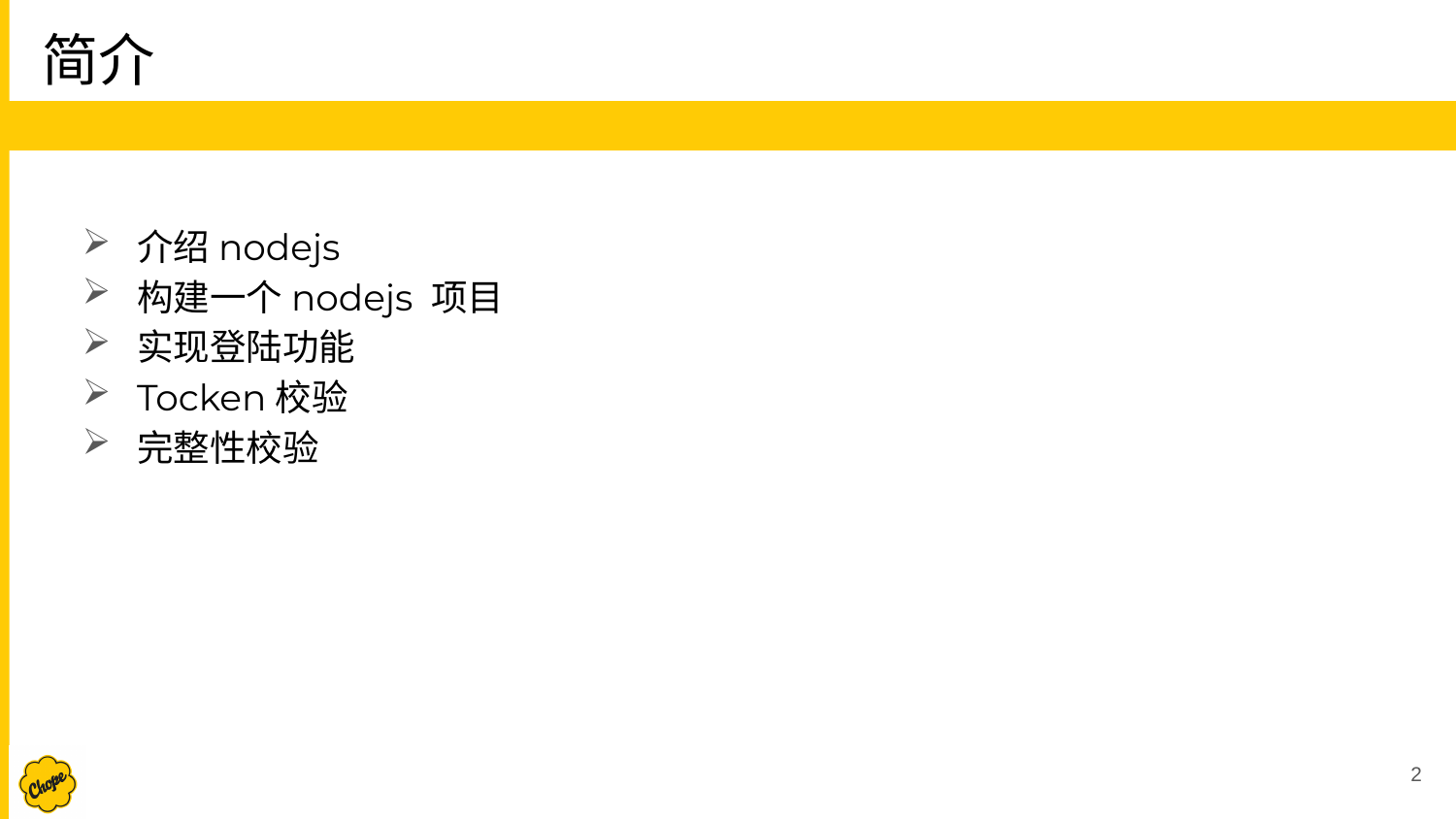

# 简介
介绍nodejs
构建一个nodejs 项目
实现登陆功能
Tocken校验
完整性校验
2